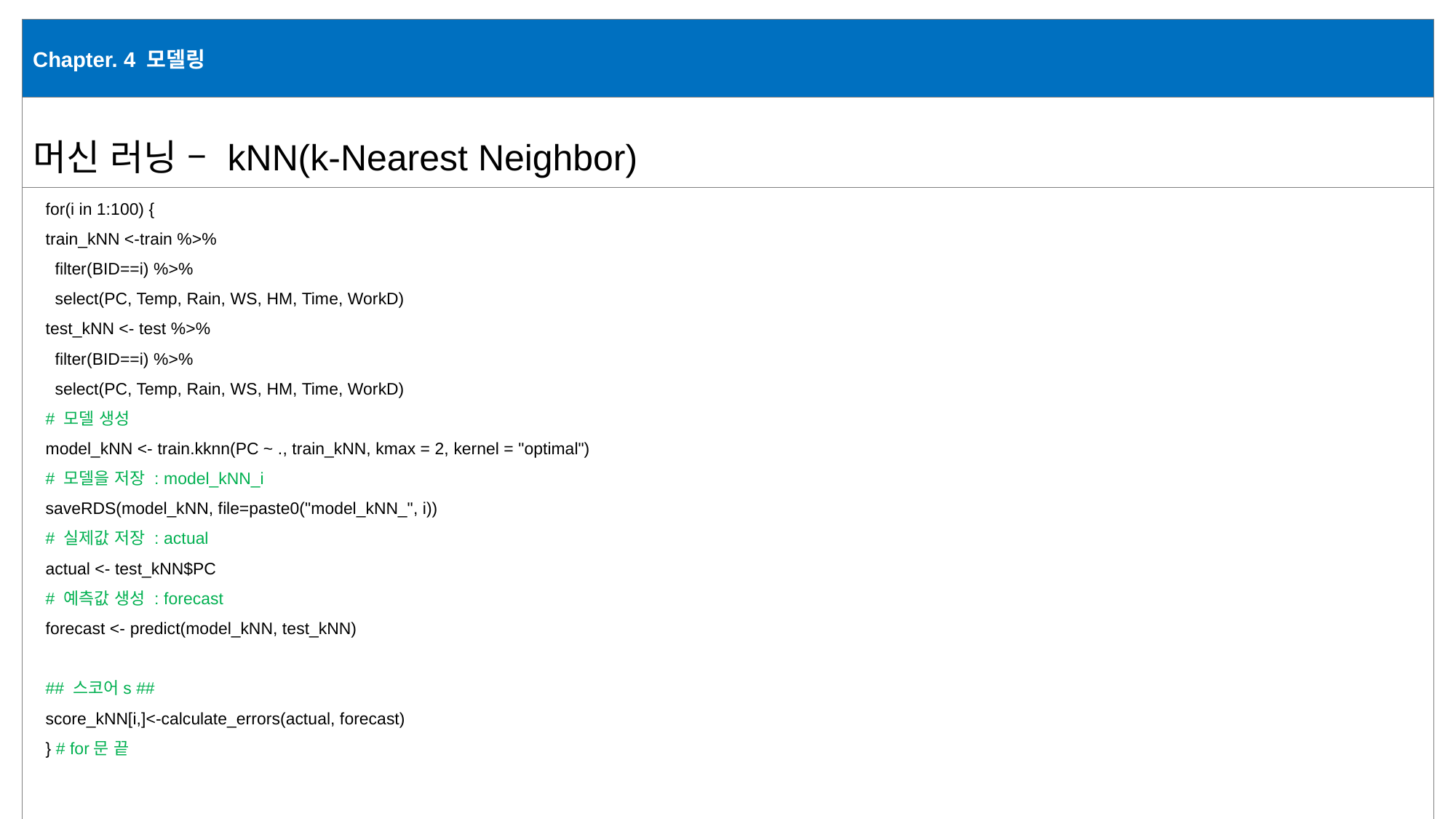

| Chapter. 4 모델링 |
| --- |
| 머신 러닝 – kNN(k-Nearest Neighbor) |
|  |
for(i in 1:100) {
train_kNN <-train %>%
  filter(BID==i) %>%
  select(PC, Temp, Rain, WS, HM, Time, WorkD)
test_kNN <- test %>%
  filter(BID==i) %>%
  select(PC, Temp, Rain, WS, HM, Time, WorkD)
# 모델 생성
model_kNN <- train.kknn(PC ~ ., train_kNN, kmax = 2, kernel = "optimal")
# 모델을 저장 : model_kNN_i
saveRDS(model_kNN, file=paste0("model_kNN_", i))
# 실제값 저장 : actual
actual <- test_kNN$PC
# 예측값 생성 : forecast
forecast <- predict(model_kNN, test_kNN)

## 스코어s ##
score_kNN[i,]<-calculate_errors(actual, forecast)
} # for문 끝